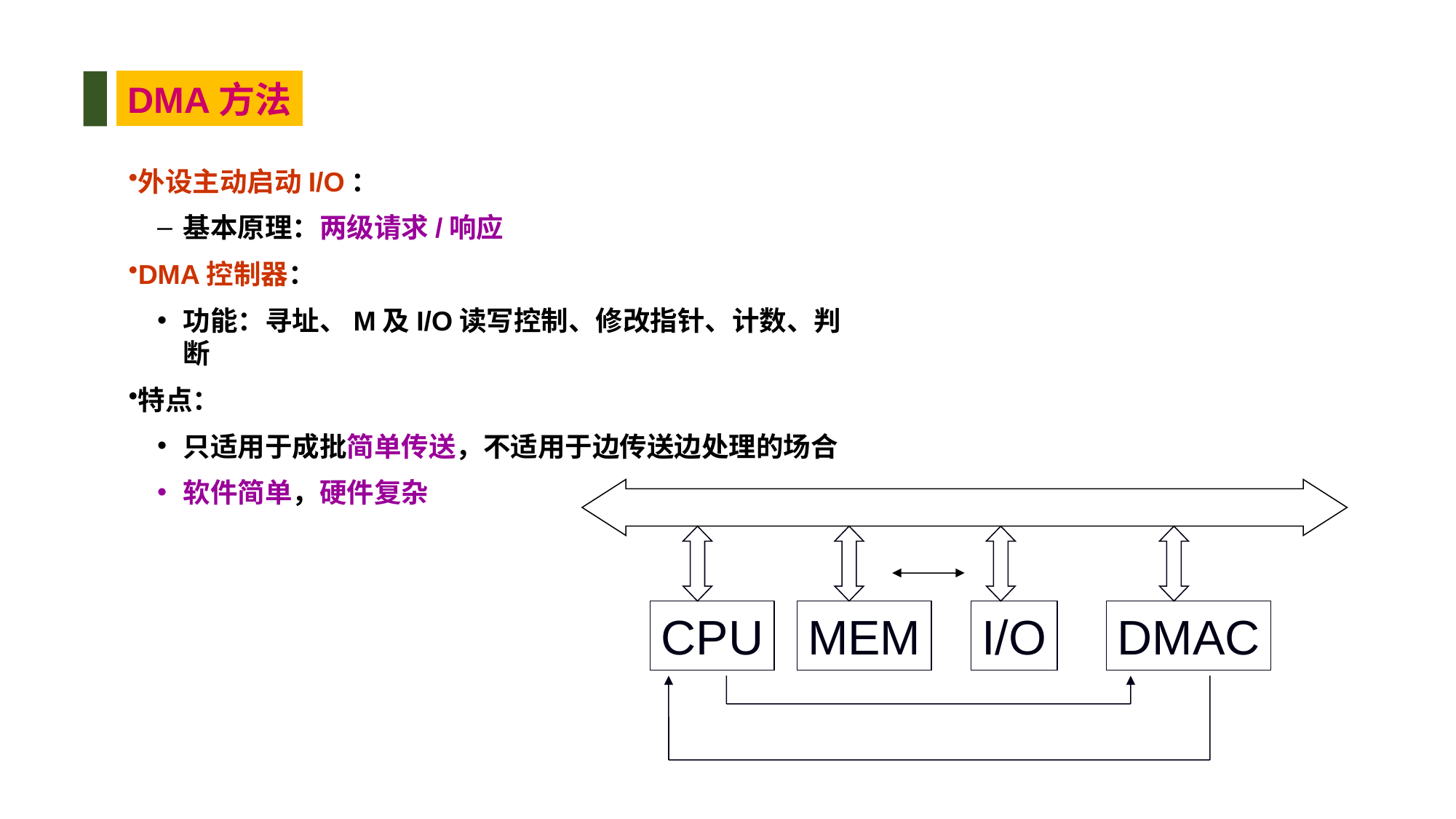

DMA方法

外设主动启动I/O：
基本原理：两级请求/响应
DMA控制器：
功能：寻址、M及I/O读写控制、修改指针、计数、判断
特点：
只适用于成批简单传送，不适用于边传送边处理的场合
软件简单，硬件复杂

CPU
MEM
I/O
DMAC